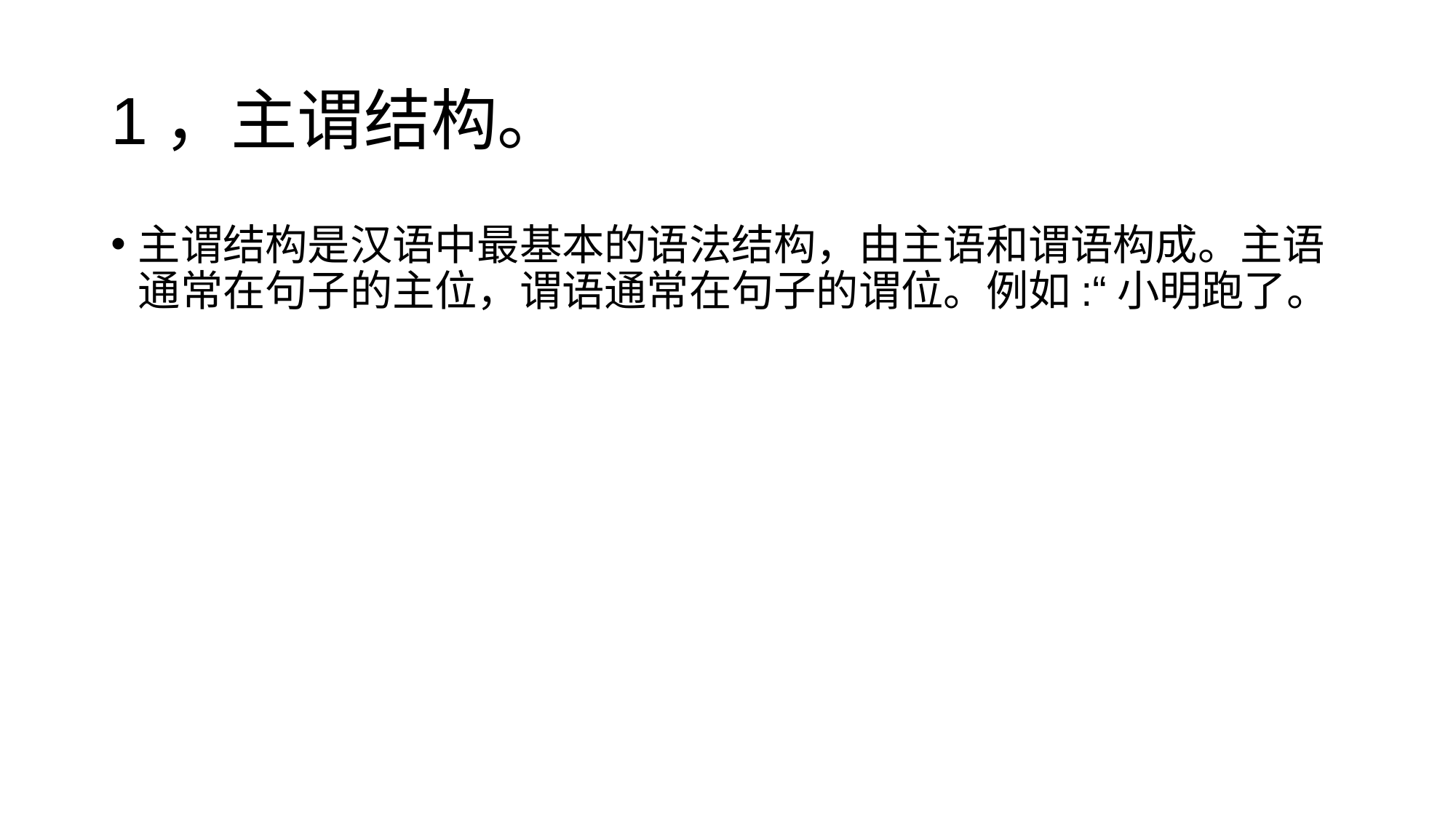

# 1，主谓结构。
主谓结构是汉语中最基本的语法结构，由主语和谓语构成。主语通常在句子的主位，谓语通常在句子的谓位。例如:“小明跑了。